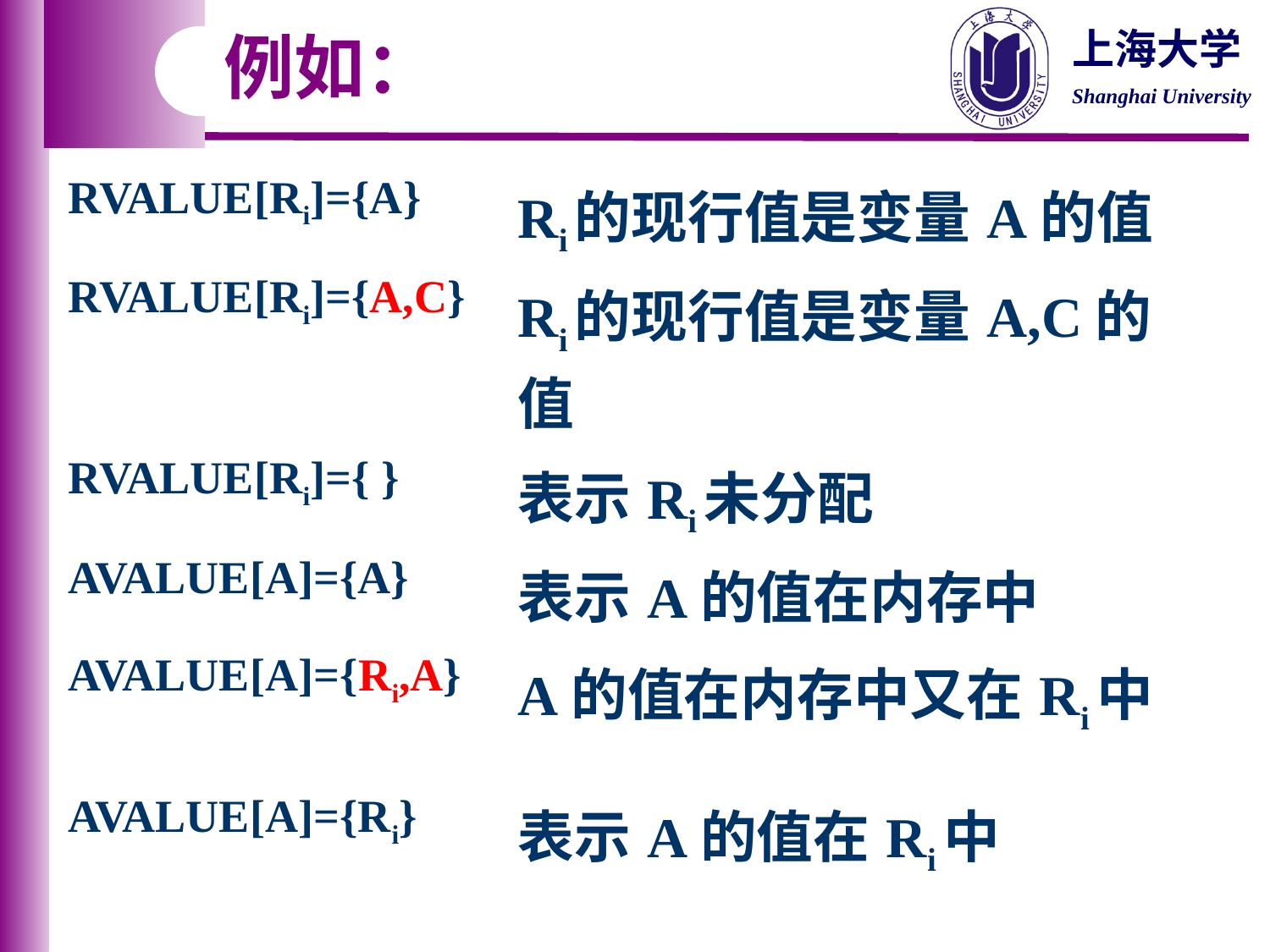

例如：
| RVALUE[Ri]={A} | Ri的现行值是变量A的值 |
| --- | --- |
| RVALUE[Ri]={A,C} | Ri的现行值是变量A,C的值 |
| RVALUE[Ri]={ } | 表示Ri未分配 |
| AVALUE[A]={A} | 表示A的值在内存中 |
| AVALUE[A]={Ri,A} | A的值在内存中又在Ri中 |
| AVALUE[A]={Ri} | 表示A的值在Ri中 |